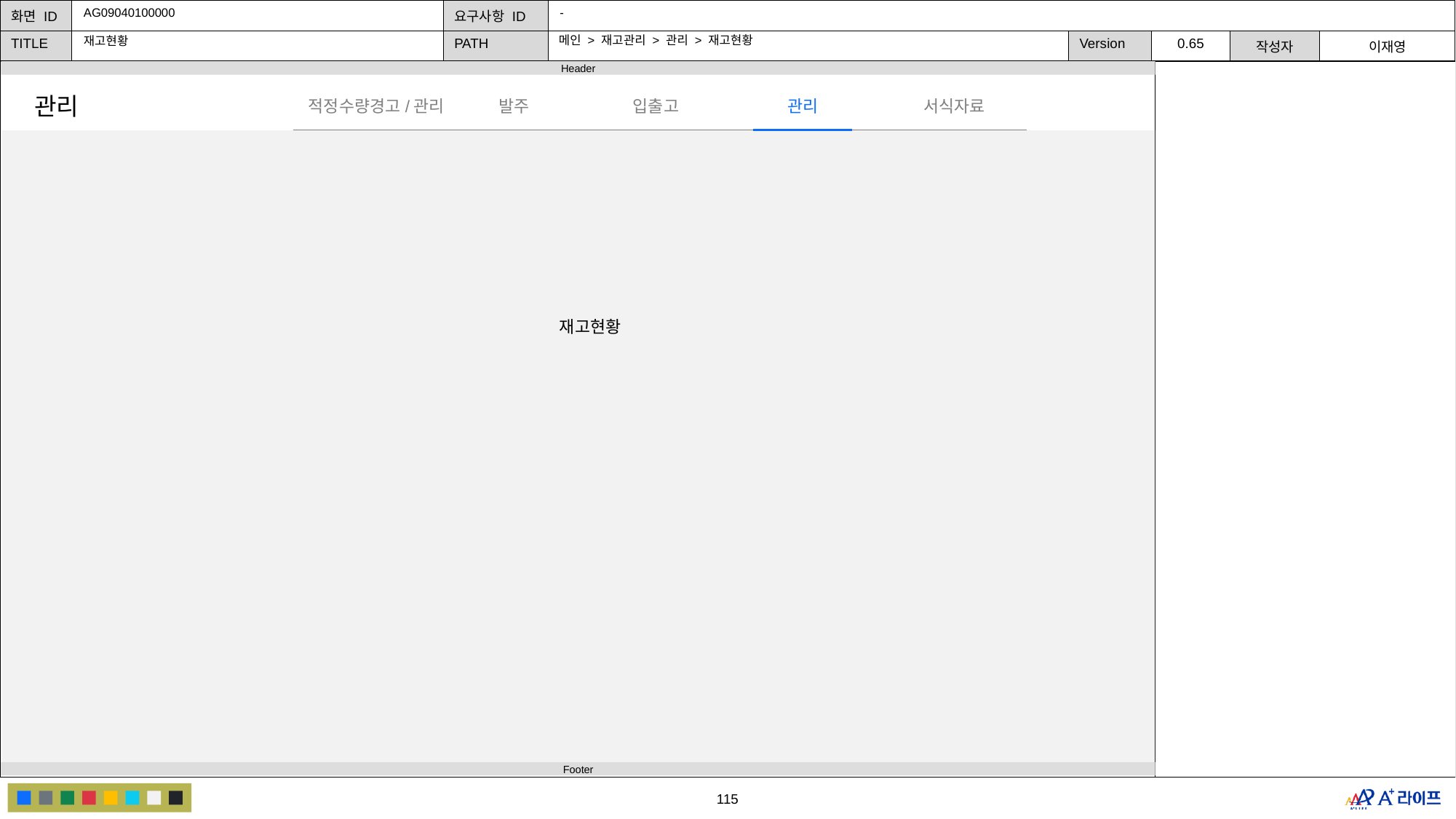

AG09040100000
-

메인 > 재고관리 > 관리 > 재고현황
재고현황
관리
발주
관리
적정수량경고/관리
입출고
서식자료
재고현황